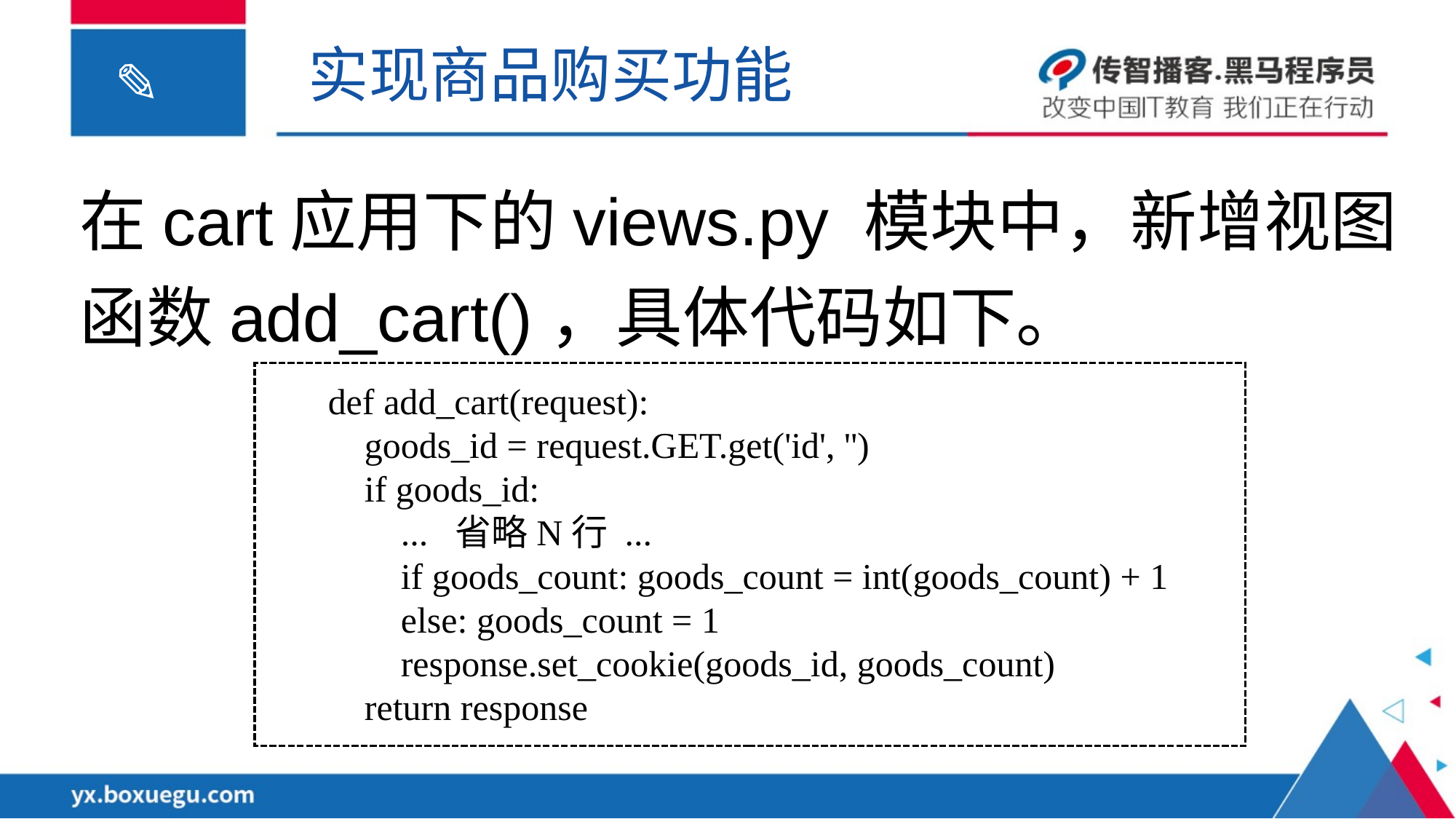

实现商品购买功能
在cart应用下的views.py 模块中，新增视图函数add_cart()，具体代码如下。

def add_cart(request):
    goods_id = request.GET.get('id', '')
    if goods_id:
        ...  省略N行 ...
        if goods_count: goods_count = int(goods_count) + 1
        else: goods_count = 1
        response.set_cookie(goods_id, goods_count)
    return response